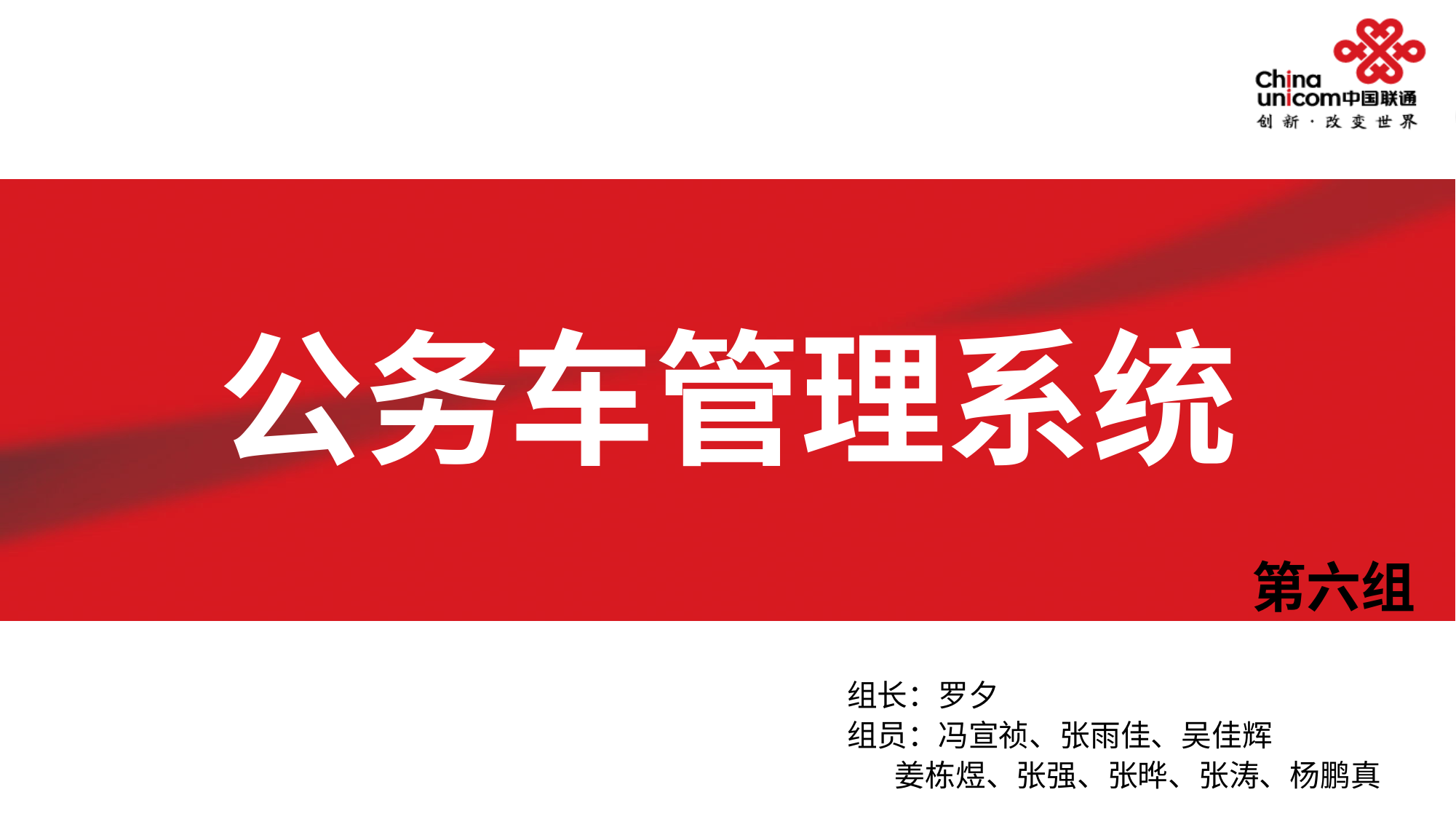

公务车管理系统

第六组
组长：罗夕
组员：冯宣祯、张雨佳、吴佳辉
      姜栋煜、张强、张晔、张涛、杨鹏真